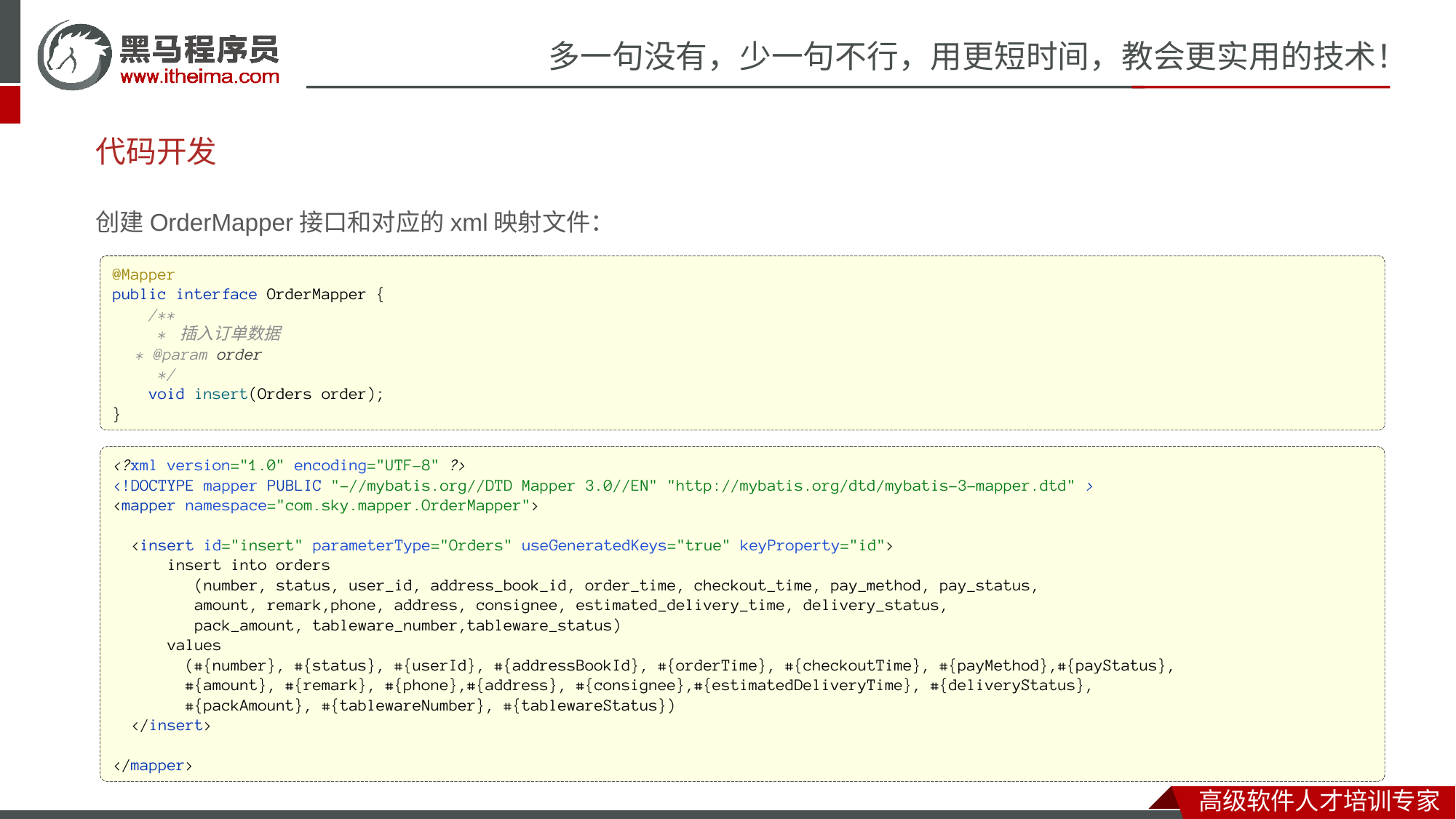

# 代码开发
创建OrderMapper接口和对应的xml映射文件：
@Mapper
public interface OrderMapper {
    /**
     * 插入订单数据
     * @param order
     */
    void insert(Orders order);
}
<?xml version="1.0" encoding="UTF-8" ?>
<!DOCTYPE mapper PUBLIC "-//mybatis.org//DTD Mapper 3.0//EN" "http://mybatis.org/dtd/mybatis-3-mapper.dtd" >
<mapper namespace="com.sky.mapper.OrderMapper">
  <insert id="insert" parameterType="Orders" useGeneratedKeys="true" keyProperty="id">
      insert into orders
         (number, status, user_id, address_book_id, order_time, checkout_time, pay_method, pay_status,
         amount, remark,phone, address, consignee, estimated_delivery_time, delivery_status,
         pack_amount, tableware_number,tableware_status)
      values
        (#{number}, #{status}, #{userId}, #{addressBookId}, #{orderTime}, #{checkoutTime}, #{payMethod},#{payStatus},
        #{amount}, #{remark}, #{phone},#{address}, #{consignee},#{estimatedDeliveryTime}, #{deliveryStatus},
        #{packAmount}, #{tablewareNumber}, #{tablewareStatus})
  </insert>
</mapper>